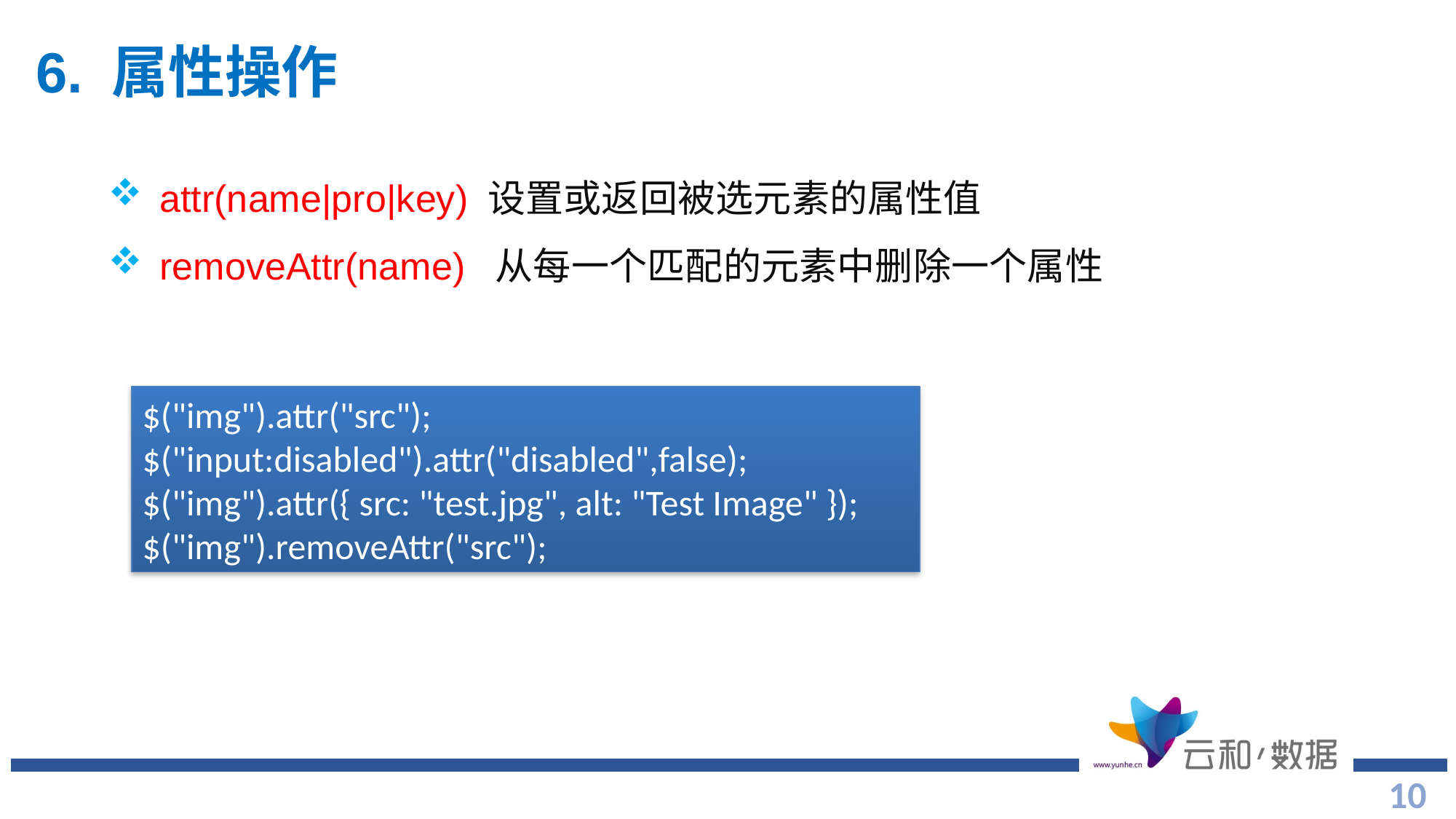

# 6. 属性操作
attr(name|pro|key) 设置或返回被选元素的属性值
removeAttr(name)  从每一个匹配的元素中删除一个属性
$("img").attr("src");
$("input:disabled").attr("disabled",false);
$("img").attr({ src: "test.jpg", alt: "Test Image" });
$("img").removeAttr("src");
10